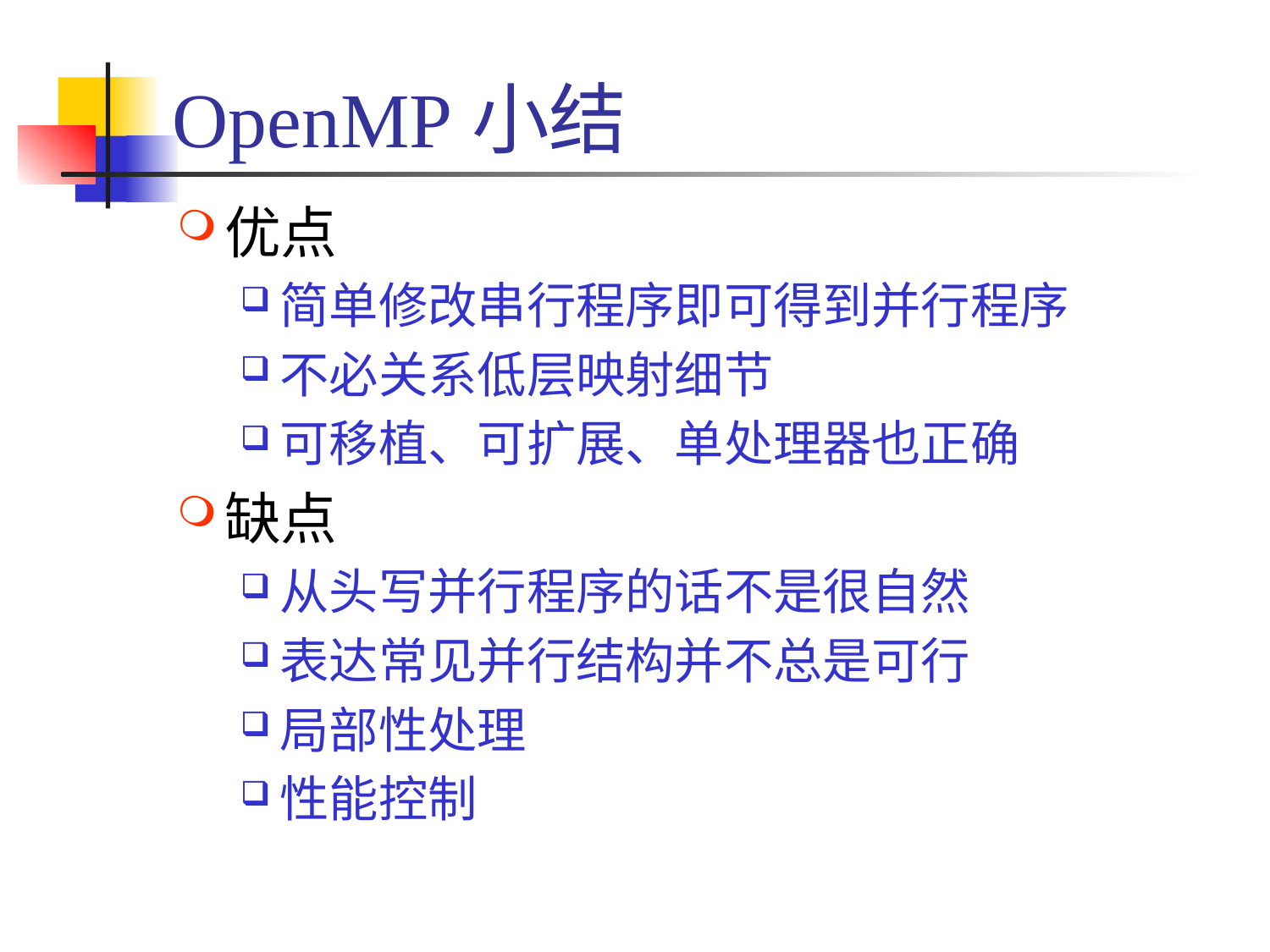

# OpenMP小结
优点
简单修改串行程序即可得到并行程序
不必关系低层映射细节
可移植、可扩展、单处理器也正确
缺点
从头写并行程序的话不是很自然
表达常见并行结构并不总是可行
局部性处理
性能控制